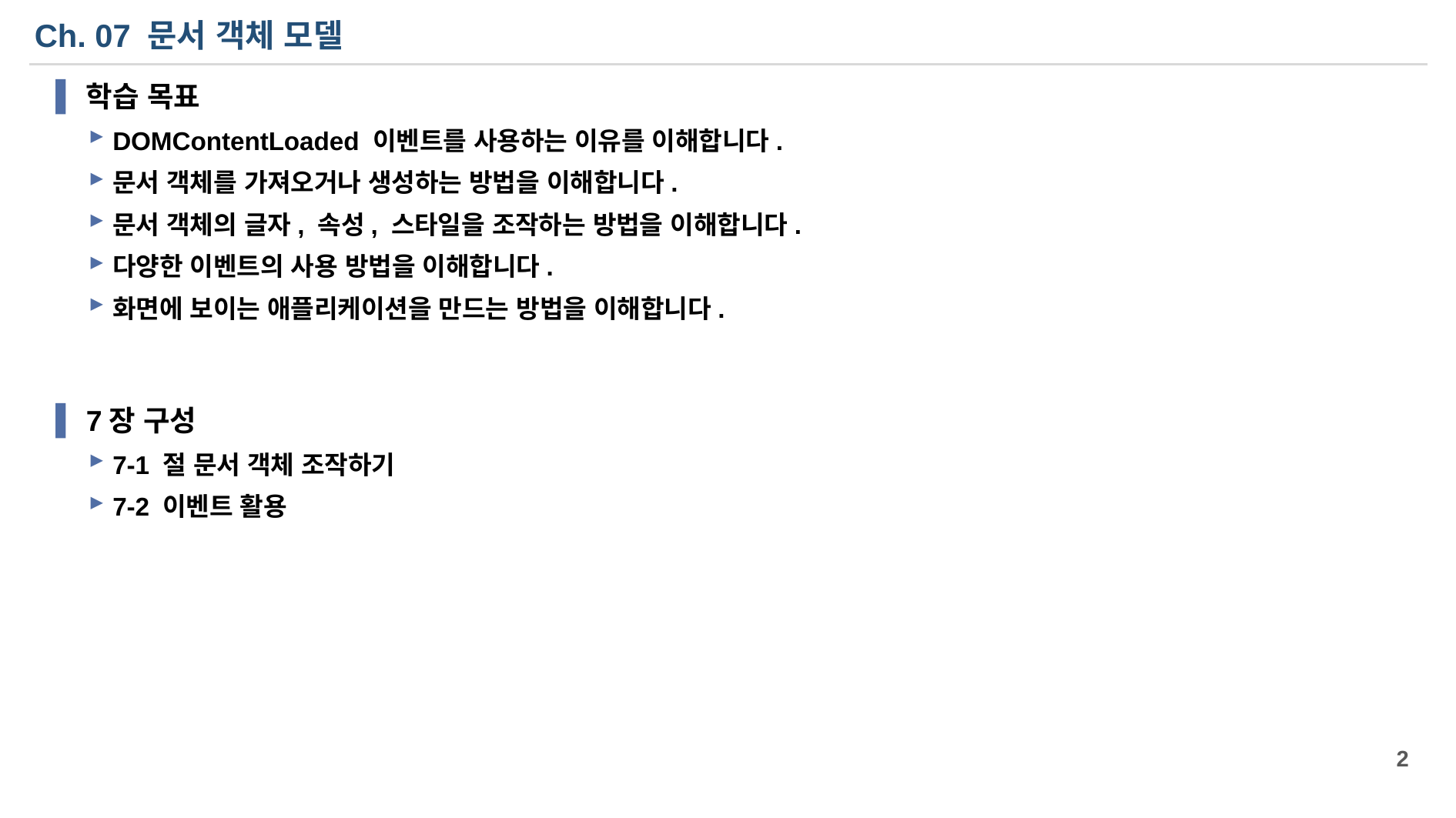

# Ch. 07 문서 객체 모델
학습 목표
DOMContentLoaded 이벤트를 사용하는 이유를 이해합니다.
문서 객체를 가져오거나 생성하는 방법을 이해합니다.
문서 객체의 글자, 속성, 스타일을 조작하는 방법을 이해합니다.
다양한 이벤트의 사용 방법을 이해합니다.
화면에 보이는 애플리케이션을 만드는 방법을 이해합니다.

7장 구성
7-1 절 문서 객체 조작하기
7-2 이벤트 활용

2